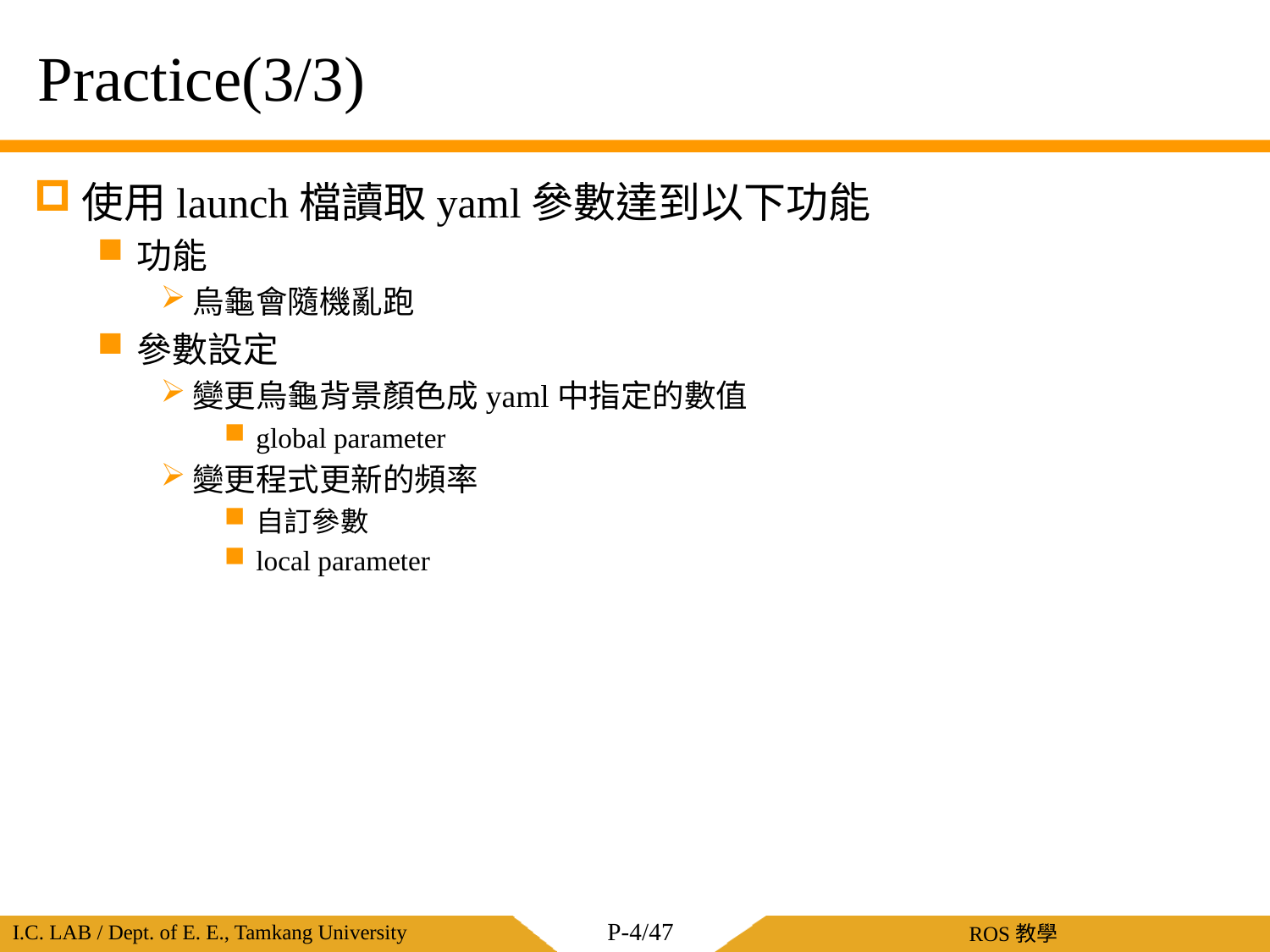

# Practice(3/3)
使用launch檔讀取yaml參數達到以下功能
功能
烏龜會隨機亂跑
參數設定
變更烏龜背景顏色成yaml中指定的數值
global parameter
變更程式更新的頻率
自訂參數
local parameter